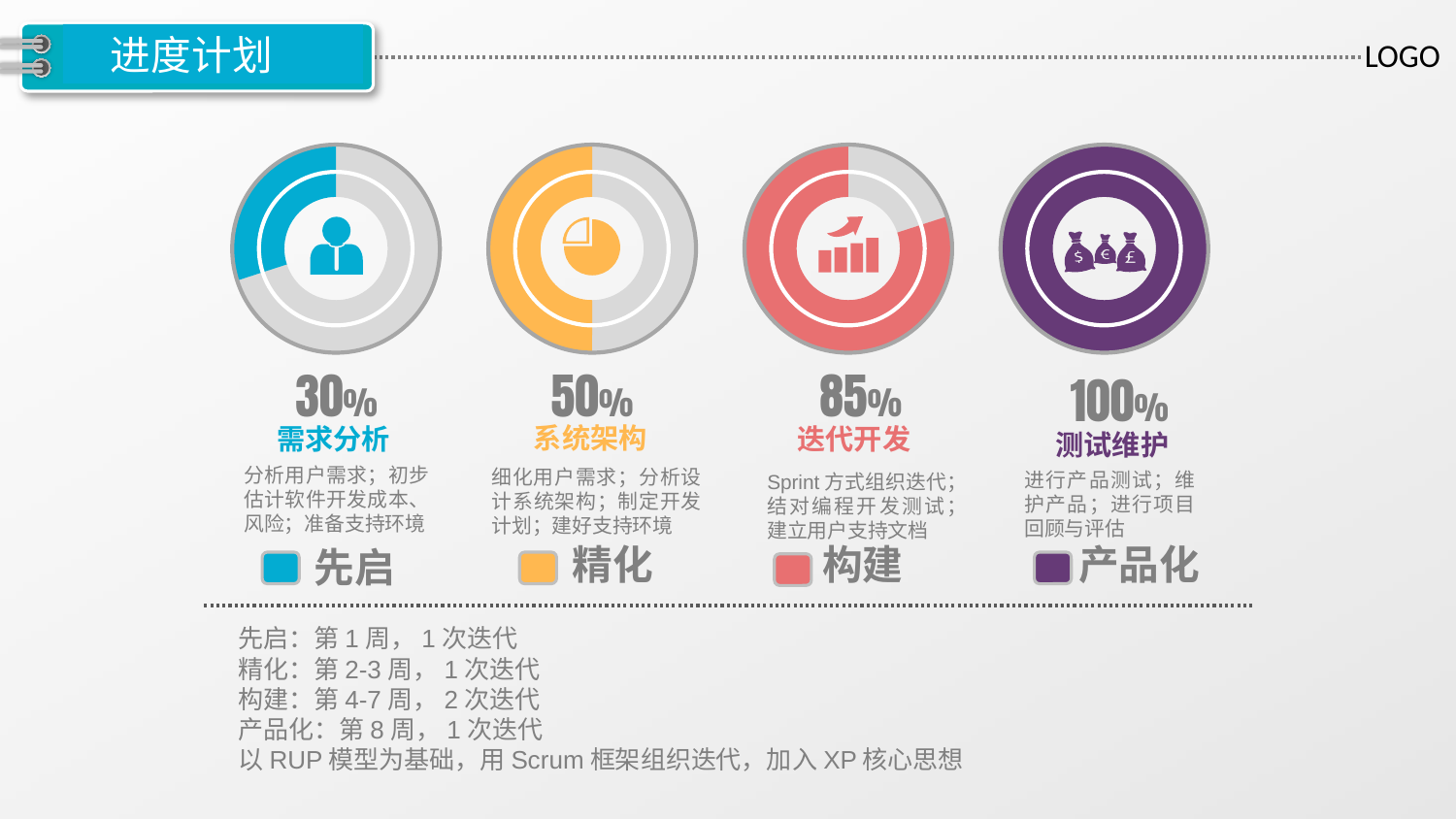

进度计划

### Chart

| Category | 列1 |
|---|---|
| 第一季度 | 70.0 |
| 第二季度 | 30.0 |

### Chart

| Category | 列1 |
|---|---|
| 第一季度 | 50.0 |
| 第二季度 | 50.0 |

### Chart

| Category | 列1 |
|---|---|
| 第一季度 | 20.0 |
| 第二季度 | 80.0 |

### Chart

| Category | 列1 |
|---|---|
| 第一季度 | 0.0 |
| 第二季度 | 100.0 |

30%
50%
85%
100%
系统架构
细化用户需求；分析设计系统架构；制定开发计划；建好支持环境
需求分析
分析用户需求；初步估计软件开发成本、风险；准备支持环境
迭代开发
Sprint方式组织迭代；结对编程开发测试；建立用户支持文档
测试维护
进行产品测试；维护产品；进行项目回顾与评估
精化

构建

产品化

先启

先启：第1周，1次迭代
精化：第2-3周，1次迭代
构建：第4-7周，2次迭代
产品化：第8周，1次迭代
以RUP模型为基础，用Scrum框架组织迭代，加入XP核心思想